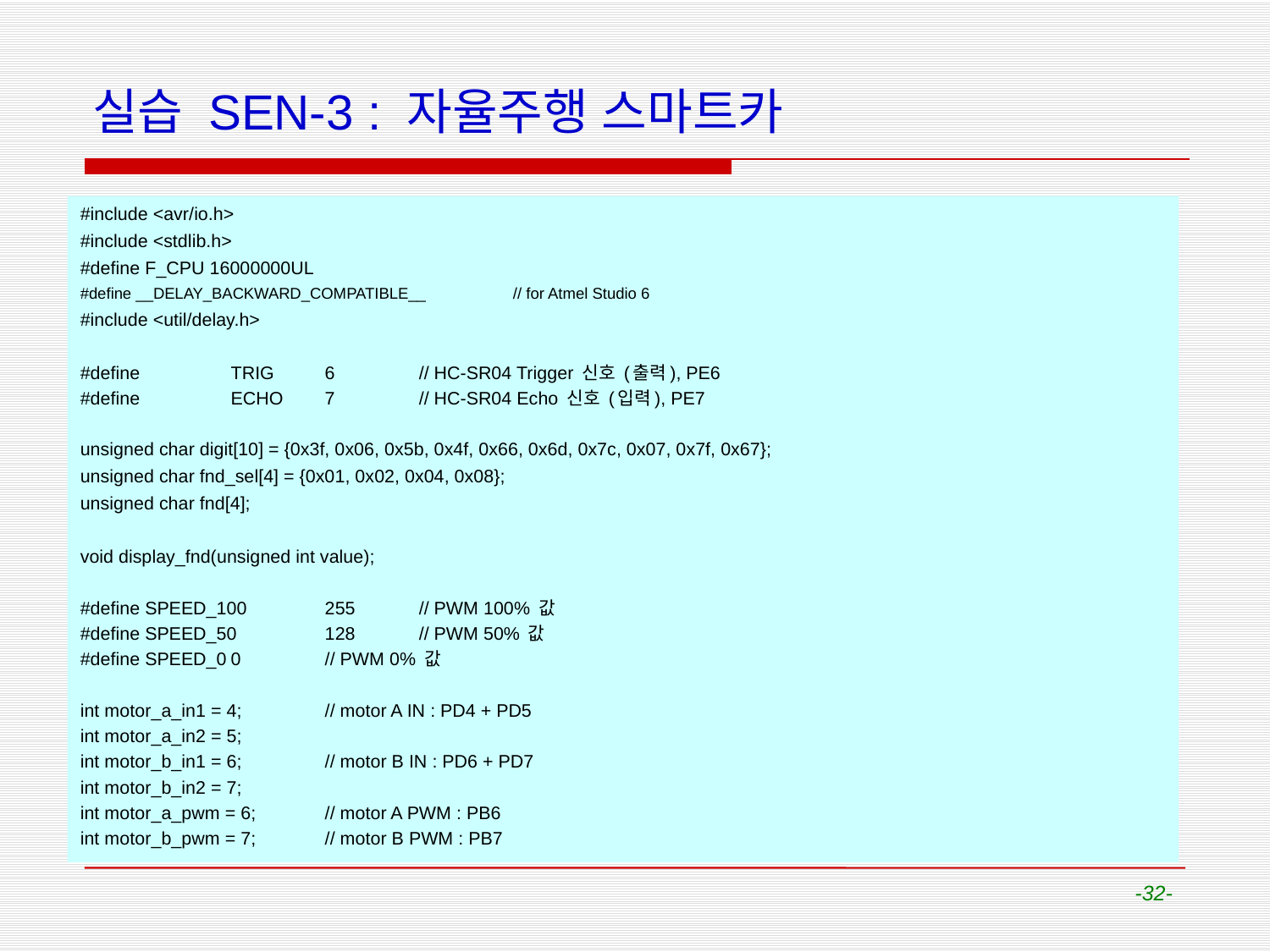

# 실습 SEN-3 : 자율주행 스마트카
#include <avr/io.h>
#include <stdlib.h>
#define F_CPU 16000000UL
#define __DELAY_BACKWARD_COMPATIBLE__	// for Atmel Studio 6
#include <util/delay.h>

#define	TRIG	6	// HC-SR04 Trigger 신호 (출력), PE6
#define	ECHO	7	// HC-SR04 Echo 신호 (입력), PE7

unsigned char digit[10] = {0x3f, 0x06, 0x5b, 0x4f, 0x66, 0x6d, 0x7c, 0x07, 0x7f, 0x67};
unsigned char fnd_sel[4] = {0x01, 0x02, 0x04, 0x08};
unsigned char fnd[4];

void display_fnd(unsigned int value);

#define SPEED_100	255	// PWM 100% 값
#define SPEED_50	128	// PWM 50% 값
#define SPEED_0	0	// PWM 0% 값

int motor_a_in1 = 4;		// motor A IN : PD4 + PD5
int motor_a_in2 = 5;
int motor_b_in1 = 6; 		// motor B IN : PD6 + PD7
int motor_b_in2 = 7;
int motor_a_pwm = 6;		// motor A PWM : PB6
int motor_b_pwm = 7; 		// motor B PWM : PB7
-32-